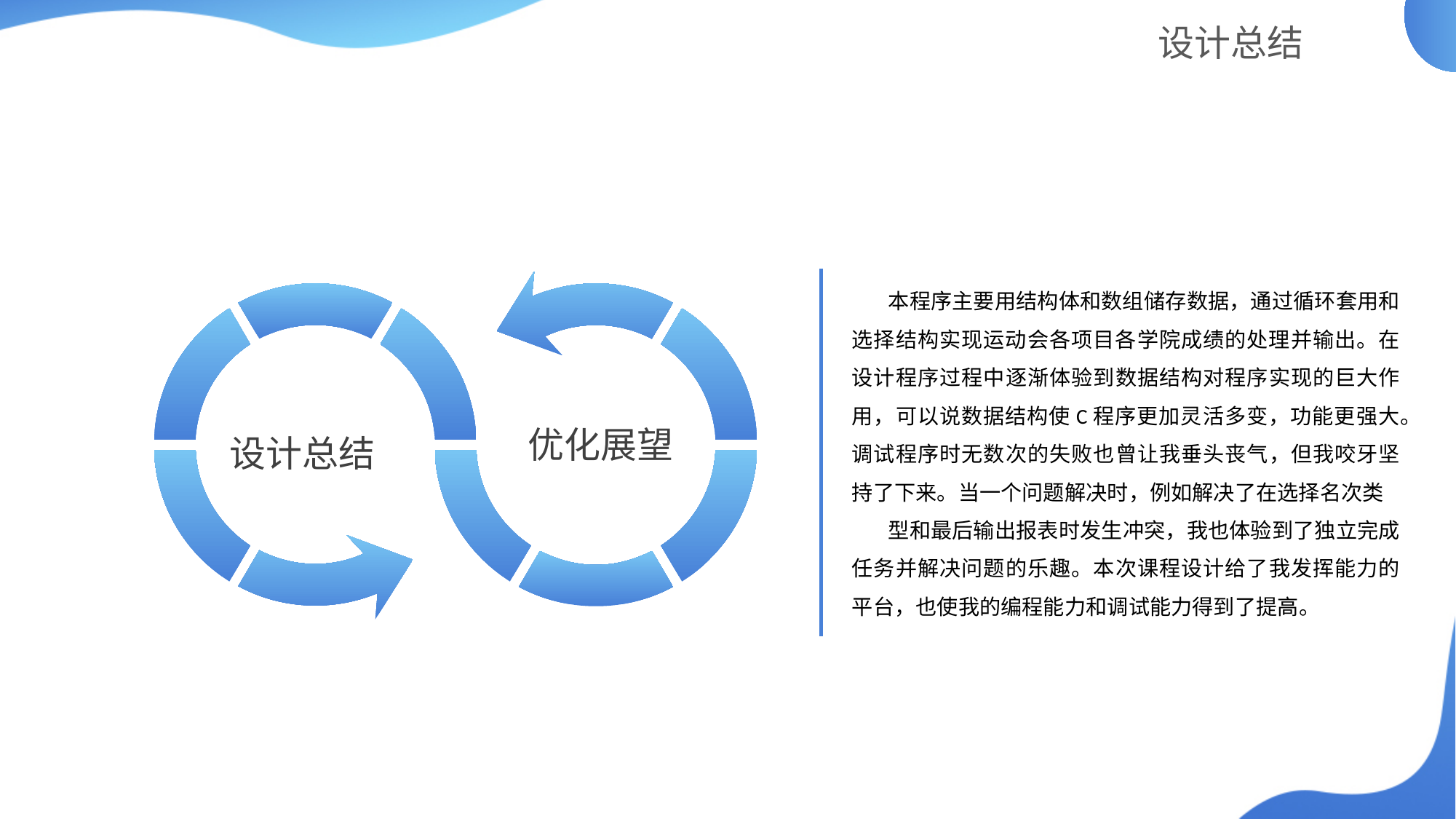

设计总结
本程序主要用结构体和数组储存数据，通过循环套用和选择结构实现运动会各项目各学院成绩的处理并输出。在设计程序过程中逐渐体验到数据结构对程序实现的巨大作用，可以说数据结构使C程序更加灵活多变，功能更强大。调试程序时无数次的失败也曾让我垂头丧气，但我咬牙坚持了下来。当一个问题解决时，例如解决了在选择名次类
型和最后输出报表时发生冲突，我也体验到了独立完成任务并解决问题的乐趣。本次课程设计给了我发挥能力的平台，也使我的编程能力和调试能力得到了提高。

优化展望
设计总结